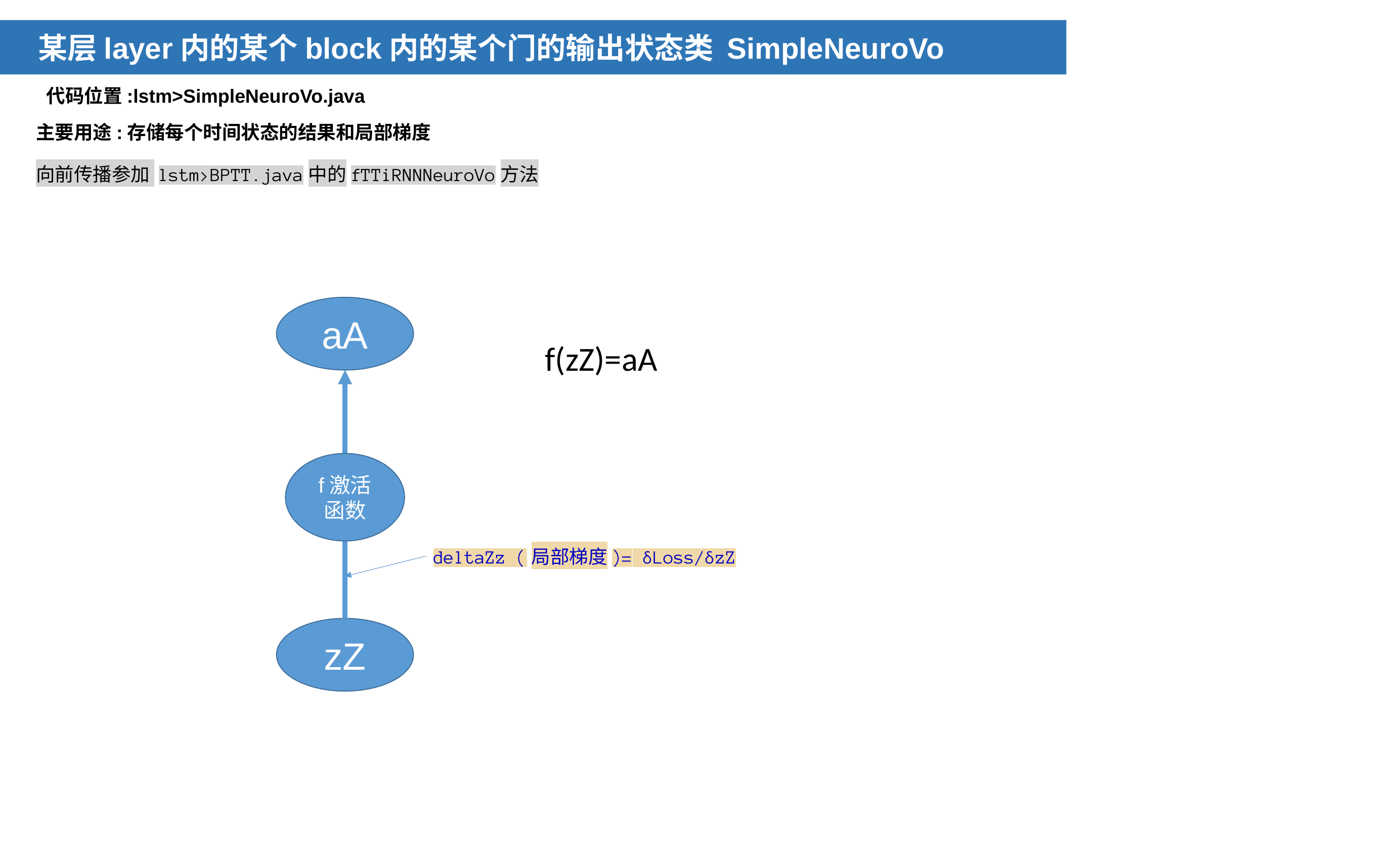

某层layer内的某个block内的某个门的输出状态类 SimpleNeuroVo
代码位置:lstm>SimpleNeuroVo.java
主要用途:存储每个时间状态的结果和局部梯度
向前传播参加 lstm>BPTT.java中的fTTiRNNNeuroVo方法
aA
f(zZ)=aA
f激活函数
deltaZz (局部梯度)= δLoss/δzZ
zZ